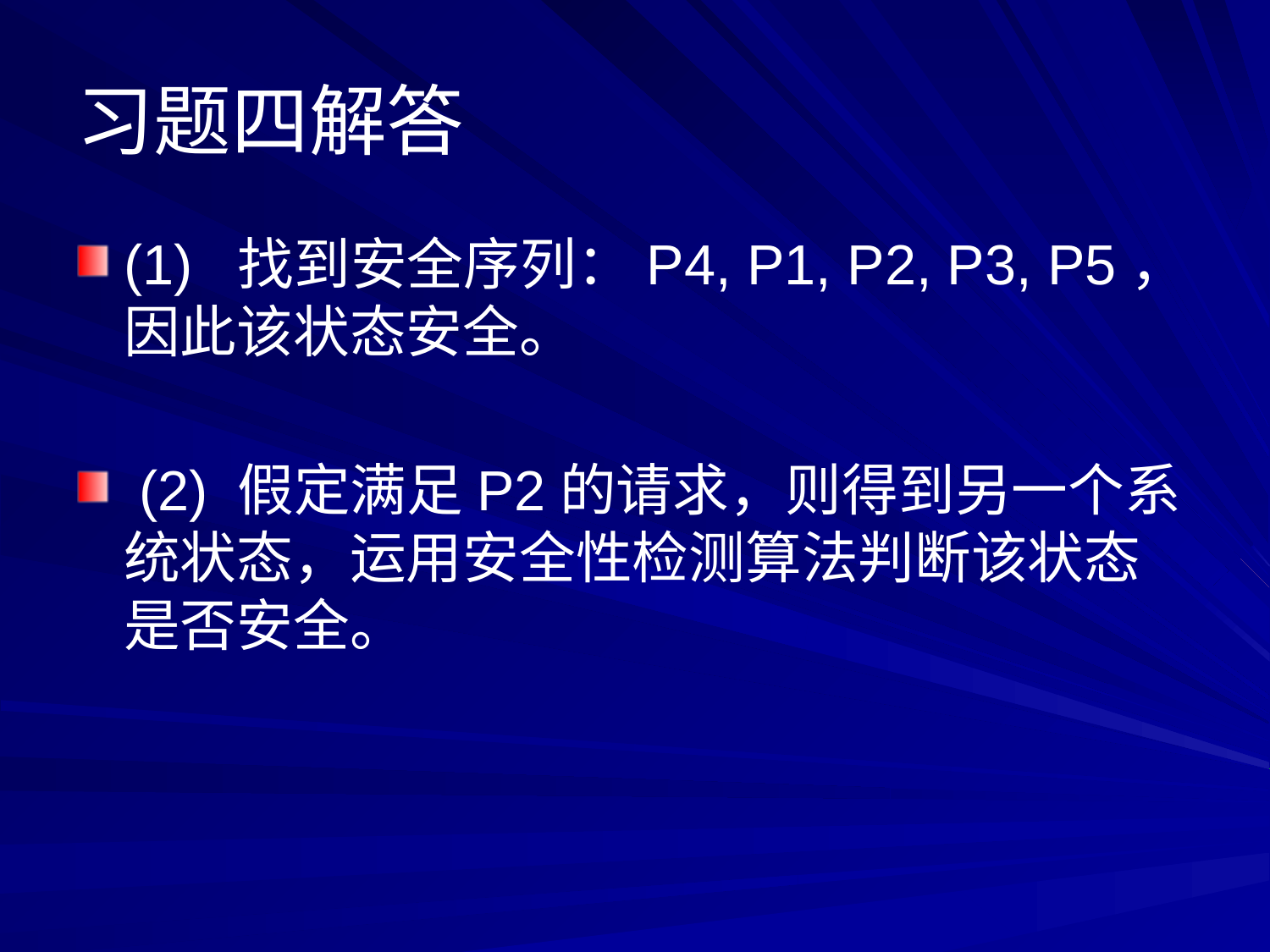

# 习题四解答
(1)  找到安全序列：P4, P1, P2, P3, P5，因此该状态安全。

 (2) 假定满足P2的请求，则得到另一个系统状态，运用安全性检测算法判断该状态是否安全。